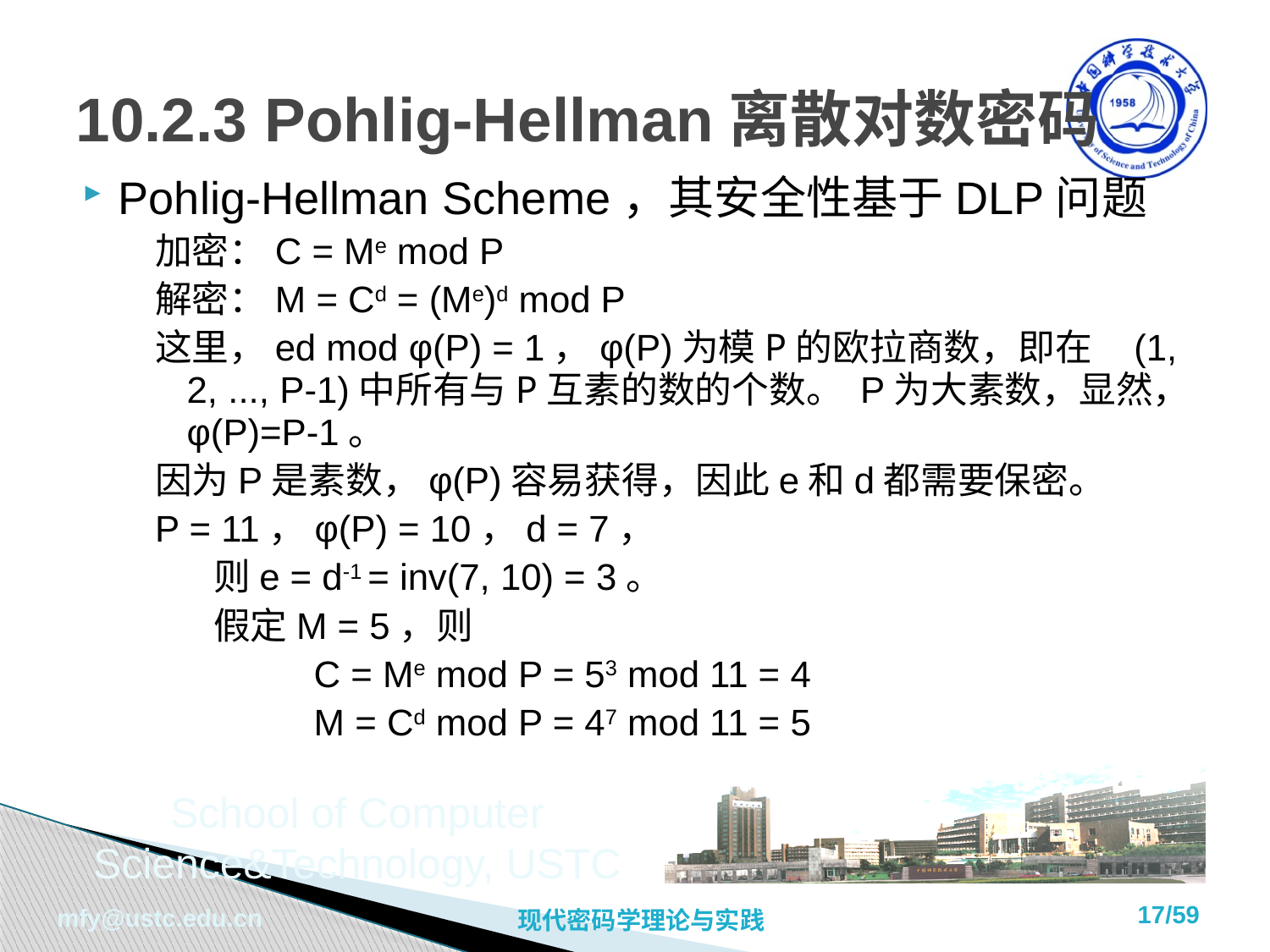

# 10.2.3 Pohlig-Hellman离散对数密码
Pohlig-Hellman Scheme，其安全性基于DLP问题
加密：C = Me mod P
解密：M = Cd = (Me)d mod P
这里，ed mod φ(P) = 1，φ(P)为模P的欧拉商数，即在    (1, 2, ..., P-1)中所有与P互素的数的个数。 P为大素数，显然，φ(P)=P-1。
因为P是素数，φ(P)容易获得，因此e和d都需要保密。
P = 11，φ(P) = 10，d = 7，
      则e = d-1 = inv(7, 10) = 3。
      假定M = 5，则
		C = Me mod P = 53 mod 11 = 4
		M = Cd mod P = 47 mod 11 = 5